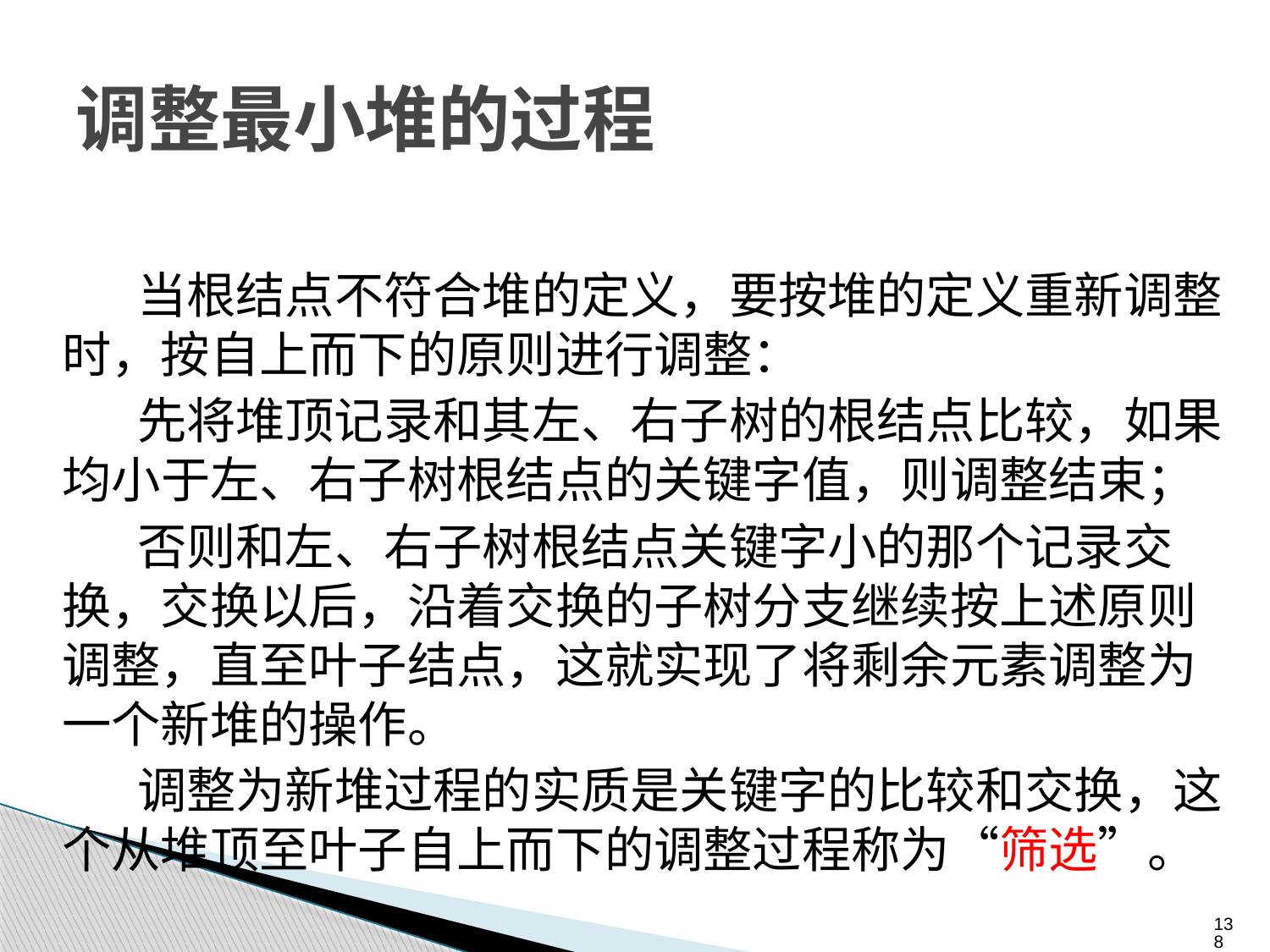

# 调整最小堆的过程
当根结点不符合堆的定义，要按堆的定义重新调整时，按自上而下的原则进行调整：
先将堆顶记录和其左、右子树的根结点比较，如果均小于左、右子树根结点的关键字值，则调整结束；
否则和左、右子树根结点关键字小的那个记录交换，交换以后，沿着交换的子树分支继续按上述原则调整，直至叶子结点，这就实现了将剩余元素调整为一个新堆的操作。
调整为新堆过程的实质是关键字的比较和交换，这个从堆顶至叶子自上而下的调整过程称为“筛选”。

138